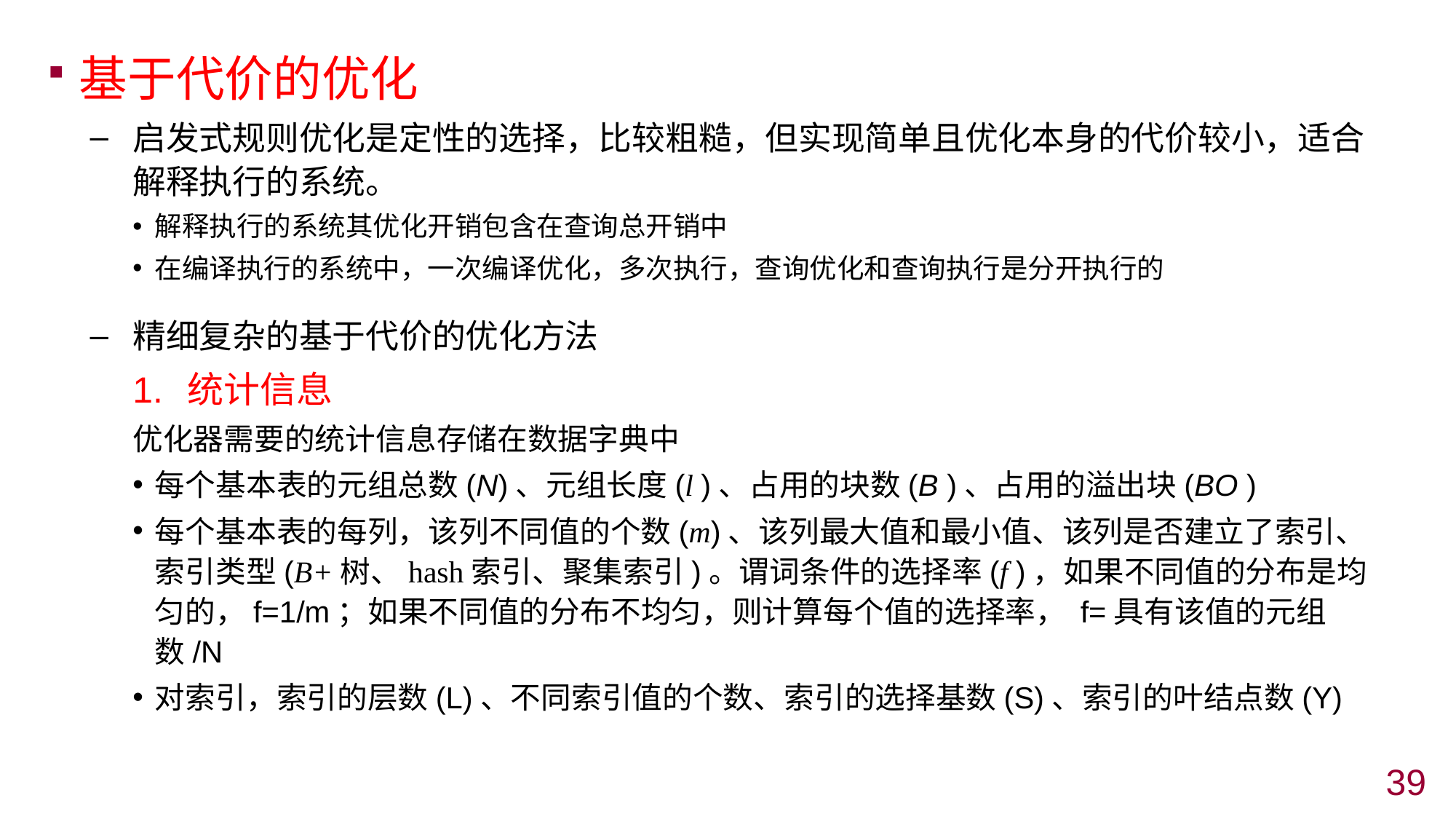

基于代价的优化
启发式规则优化是定性的选择，比较粗糙，但实现简单且优化本身的代价较小，适合解释执行的系统。
解释执行的系统其优化开销包含在查询总开销中
在编译执行的系统中，一次编译优化，多次执行，查询优化和查询执行是分开执行的

精细复杂的基于代价的优化方法
统计信息
优化器需要的统计信息存储在数据字典中
每个基本表的元组总数(N)、元组长度(l )、占用的块数(B )、占用的溢出块(BO )
每个基本表的每列，该列不同值的个数(m)、该列最大值和最小值、该列是否建立了索引、索引类型(B+树、hash索引、聚集索引)。谓词条件的选择率(f )，如果不同值的分布是均匀的，f=1/m；如果不同值的分布不均匀，则计算每个值的选择率， f=具有该值的元组数/N
对索引，索引的层数(L)、不同索引值的个数、索引的选择基数(S)、索引的叶结点数(Y)
39